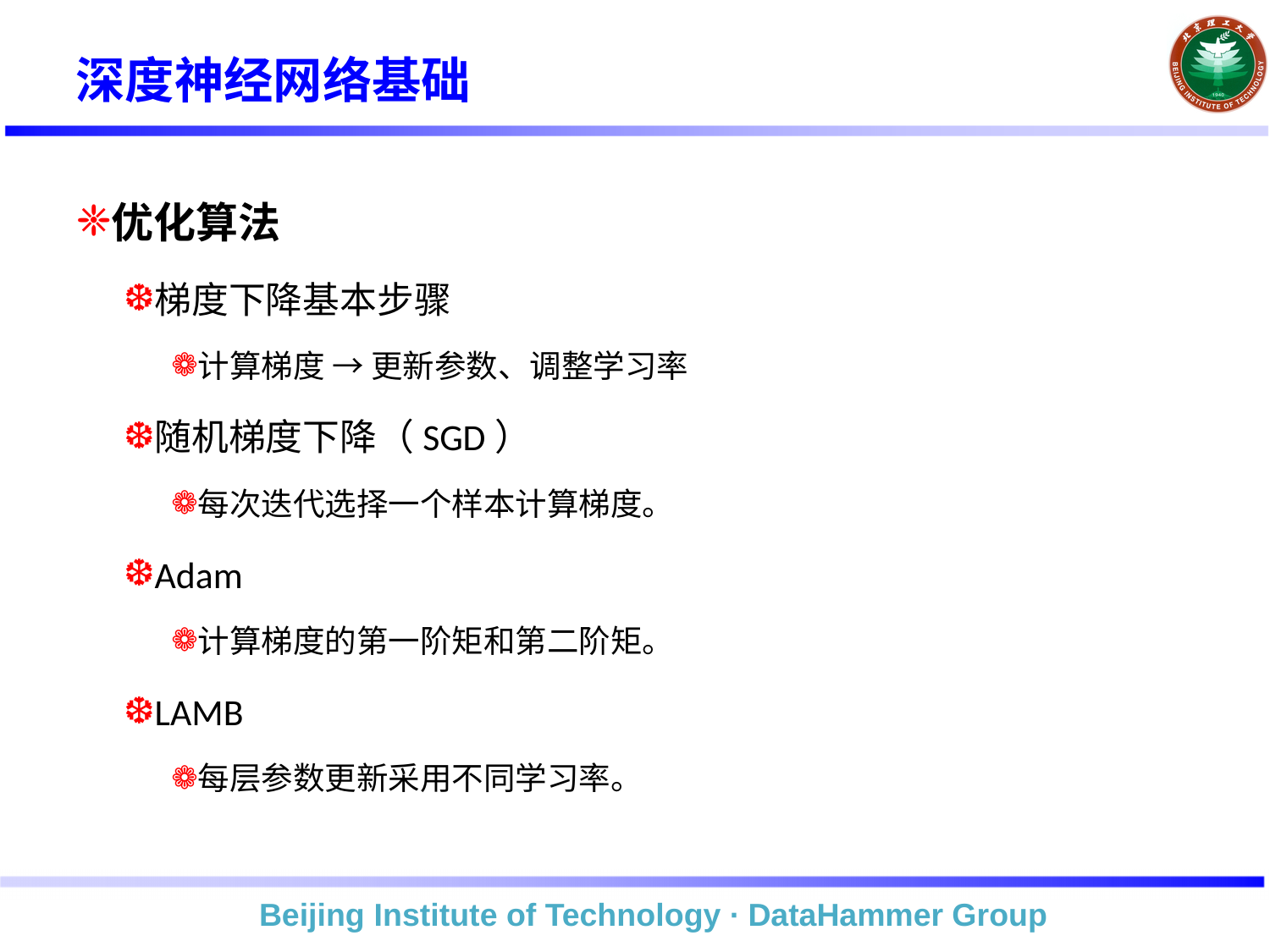

# 深度神经网络基础
优化算法
梯度下降基本步骤
计算梯度 → 更新参数、调整学习率
随机梯度下降（SGD）
每次迭代选择一个样本计算梯度。
Adam
计算梯度的第一阶矩和第二阶矩。
LAMB
每层参数更新采用不同学习率。